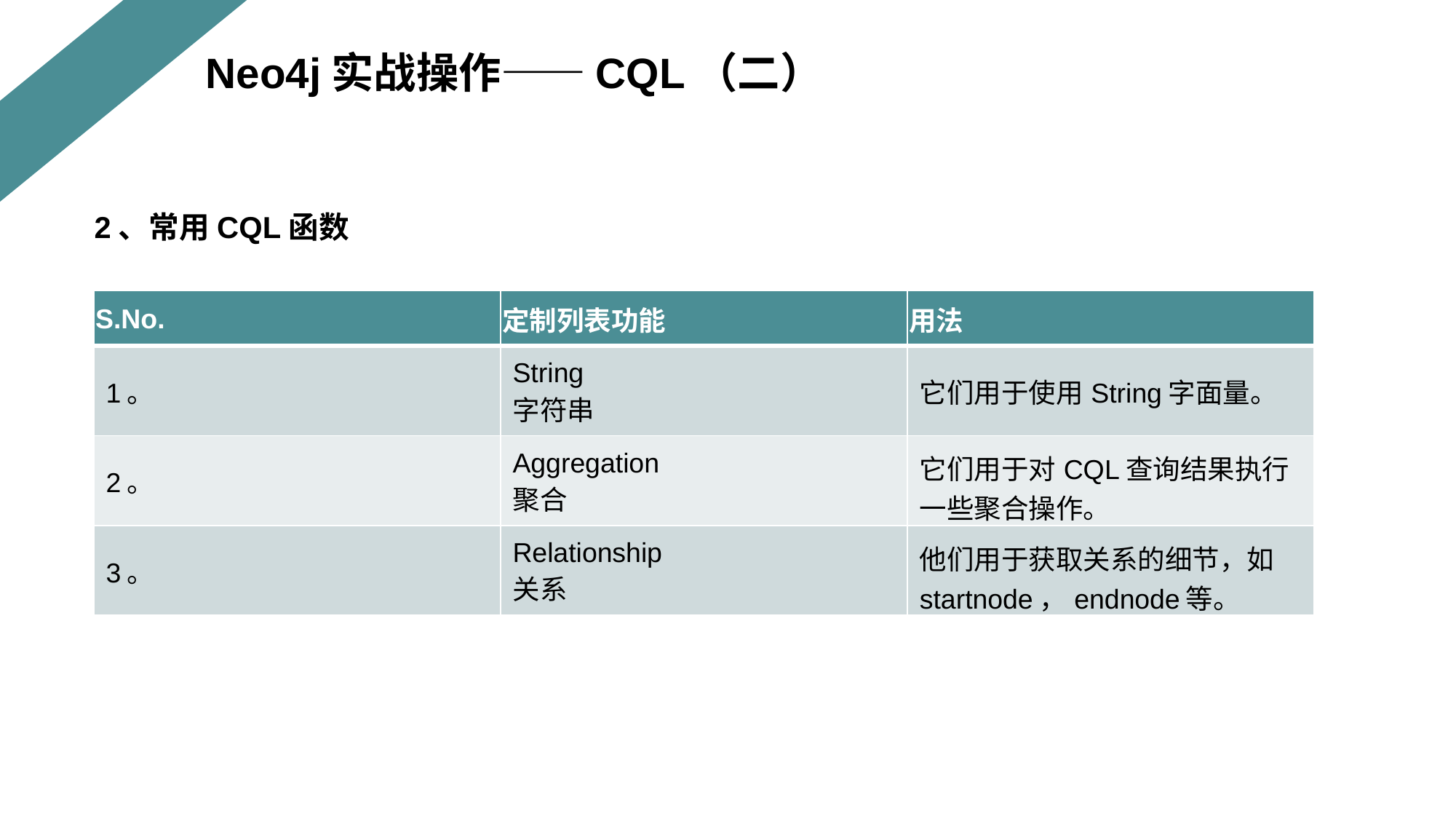

Neo4j实战操作——CQL（二）
2、常用CQL函数
| S.No. | 定制列表功能 | 用法 |
| --- | --- | --- |
| 1。 | String 字符串 | 它们用于使用String字面量。 |
| 2。 | Aggregation 聚合 | 它们用于对CQL查询结果执行一些聚合操作。 |
| 3。 | Relationship 关系 | 他们用于获取关系的细节，如startnode，endnode等。 |